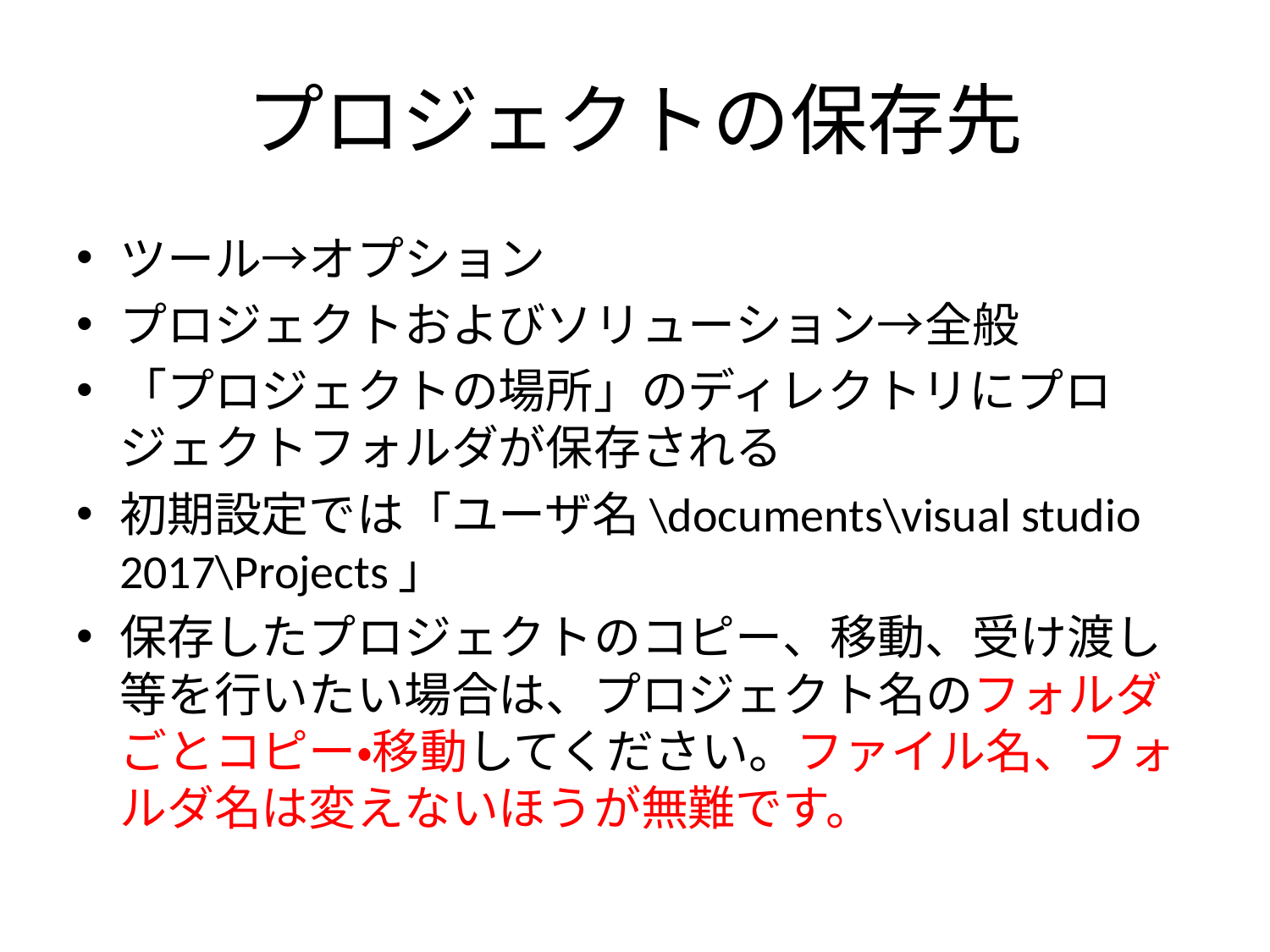

# プロジェクトの保存先
ツール→オプション
プロジェクトおよびソリューション→全般
「プロジェクトの場所」のディレクトリにプロジェクトフォルダが保存される
初期設定では「ユーザ名\documents\visual studio 2017\Projects」
保存したプロジェクトのコピー、移動、受け渡し等を行いたい場合は、プロジェクト名のフォルダごとコピー・移動してください。ファイル名、フォルダ名は変えないほうが無難です。